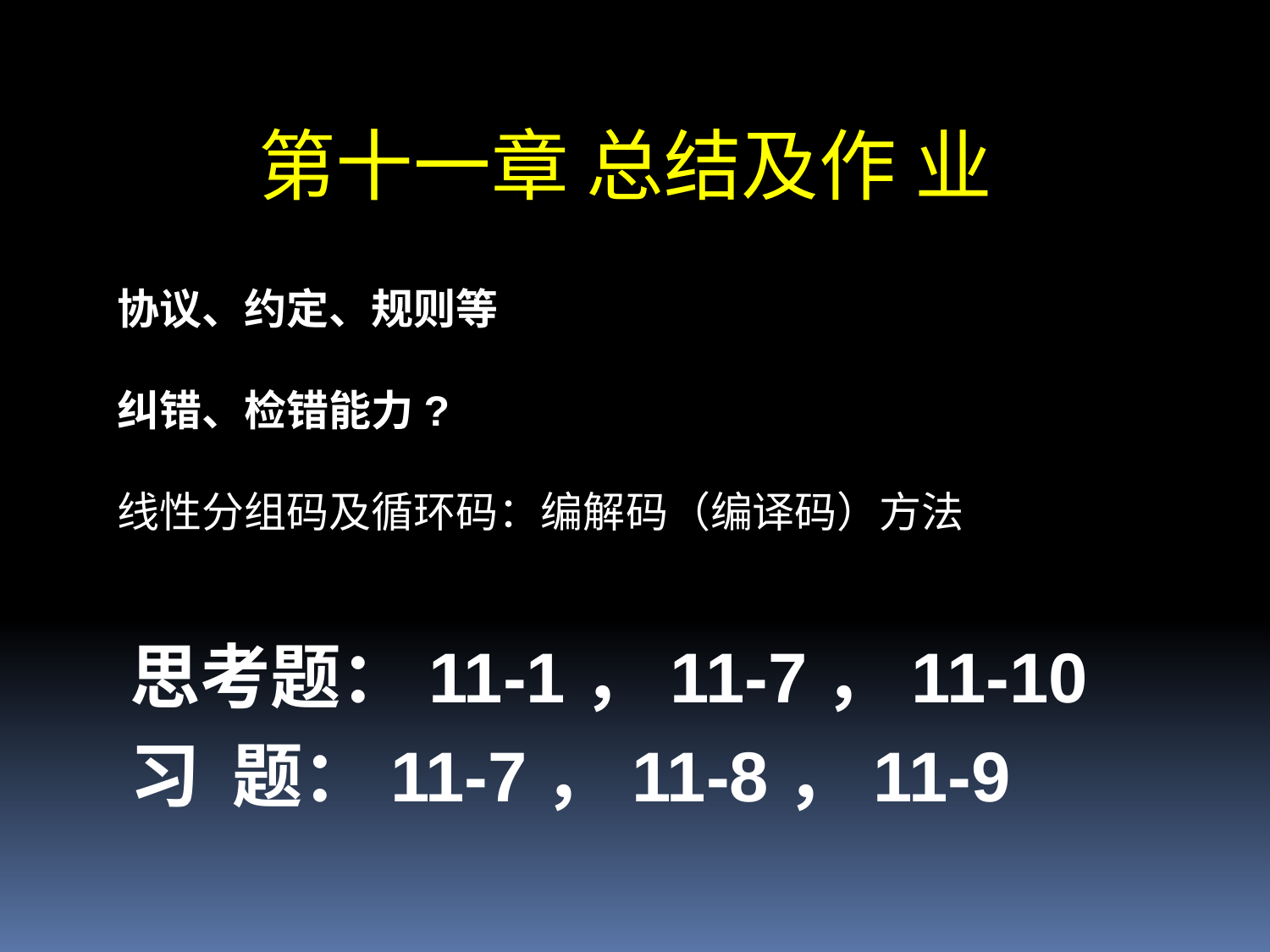

第十一章 总结及作 业
协议、约定、规则等

纠错、检错能力?

线性分组码及循环码：编解码（编译码）方法
思考题：11-1，11-7，11-10
习  题：11-7，11-8，11-9